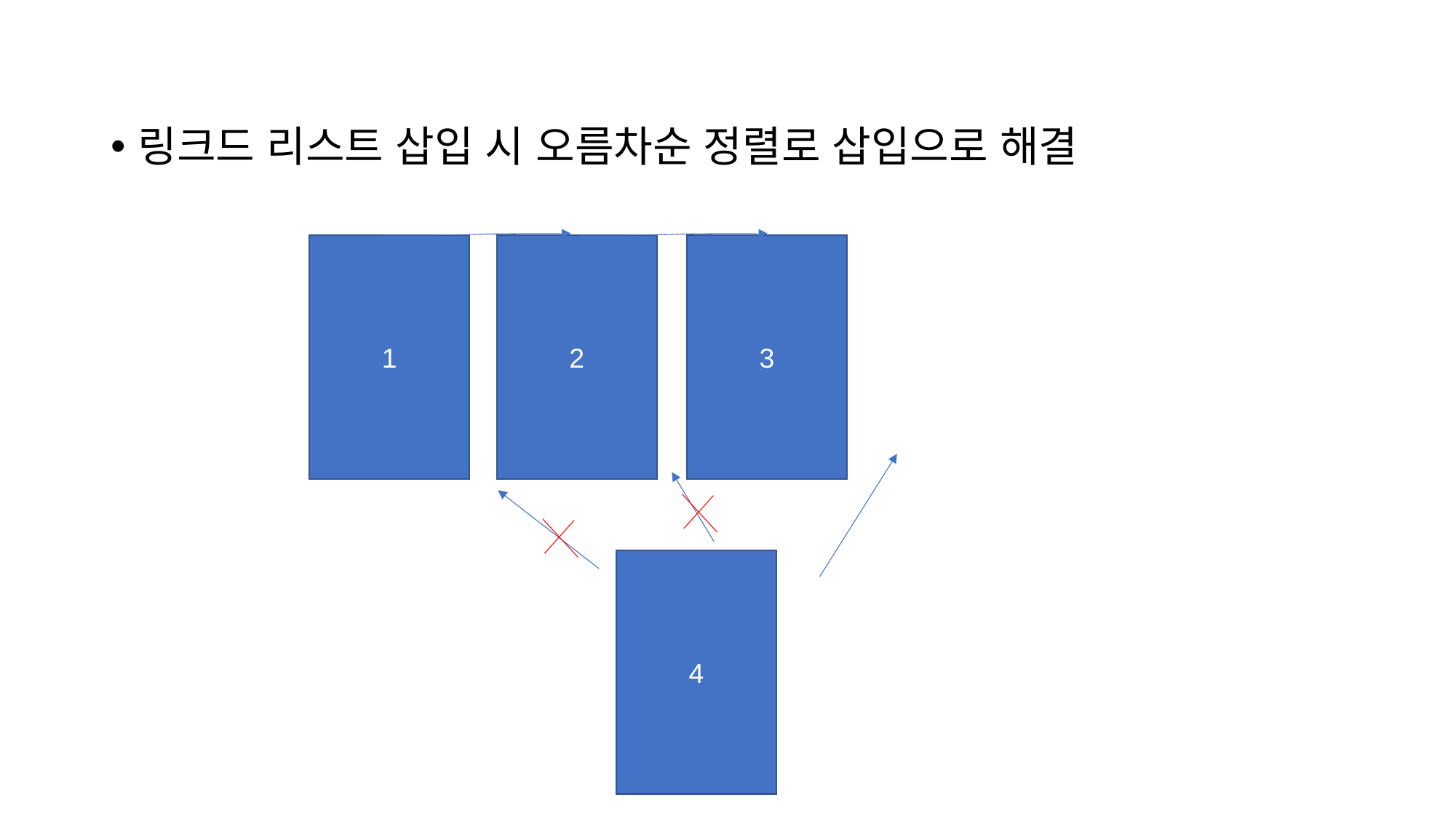

링크드 리스트 삽입 시 오름차순 정렬로 삽입으로 해결
1
2
3
4